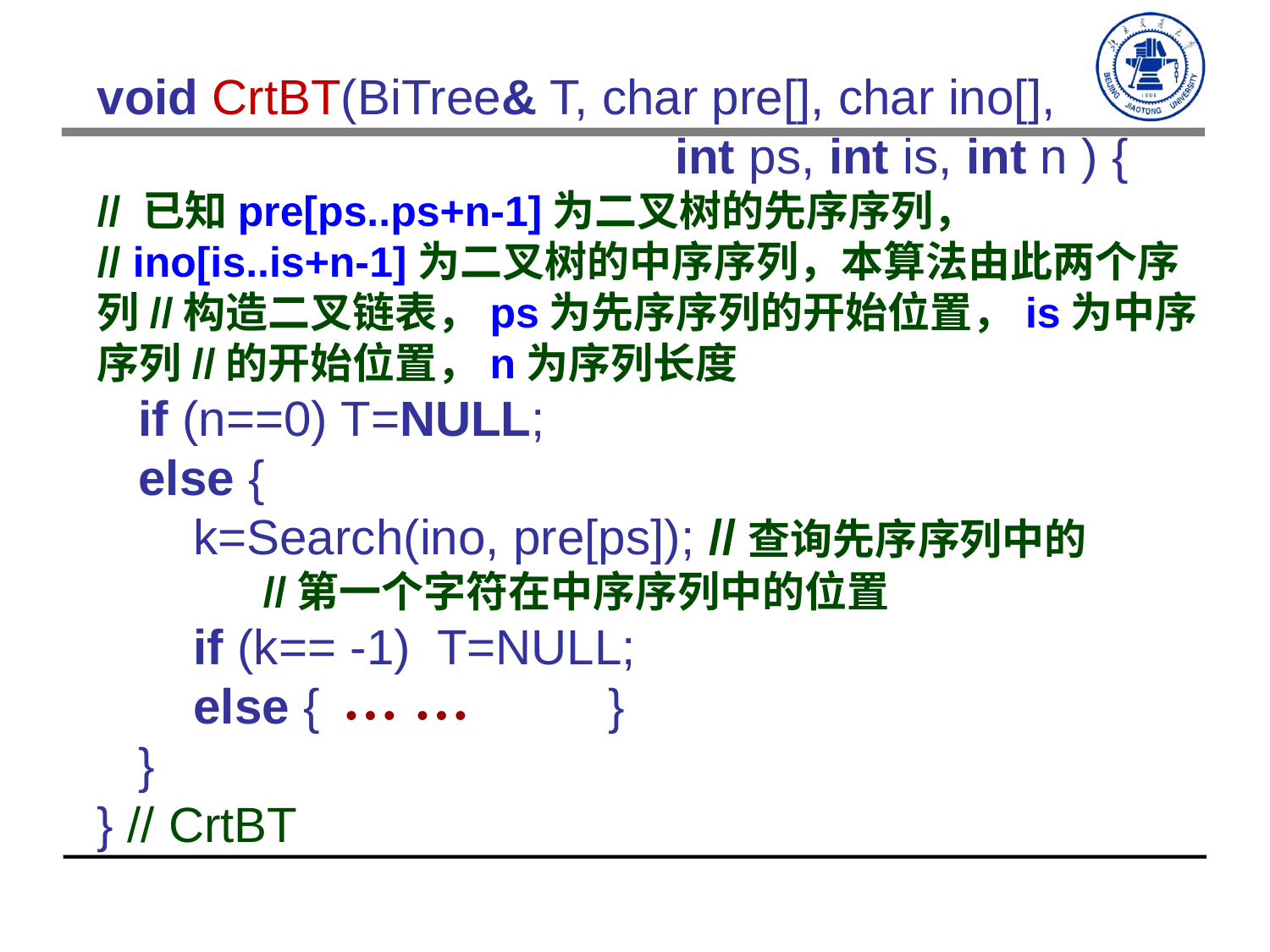

void CrtBT(BiTree& T, char pre[], char ino[],
                                          int ps, int is, int n ) {
// 已知pre[ps..ps+n-1]为二叉树的先序序列，
// ino[is..is+n-1]为二叉树的中序序列，本算法由此两个序列//构造二叉链表，ps为先序序列的开始位置，is为中序序列//的开始位置，n为序列长度
   if (n==0) T=NULL;
   else {
       k=Search(ino, pre[ps]); //查询先序序列中的
              //第一个字符在中序序列中的位置
       if (k== -1)  T=NULL;
       else {                     }
   }
} // CrtBT
… …